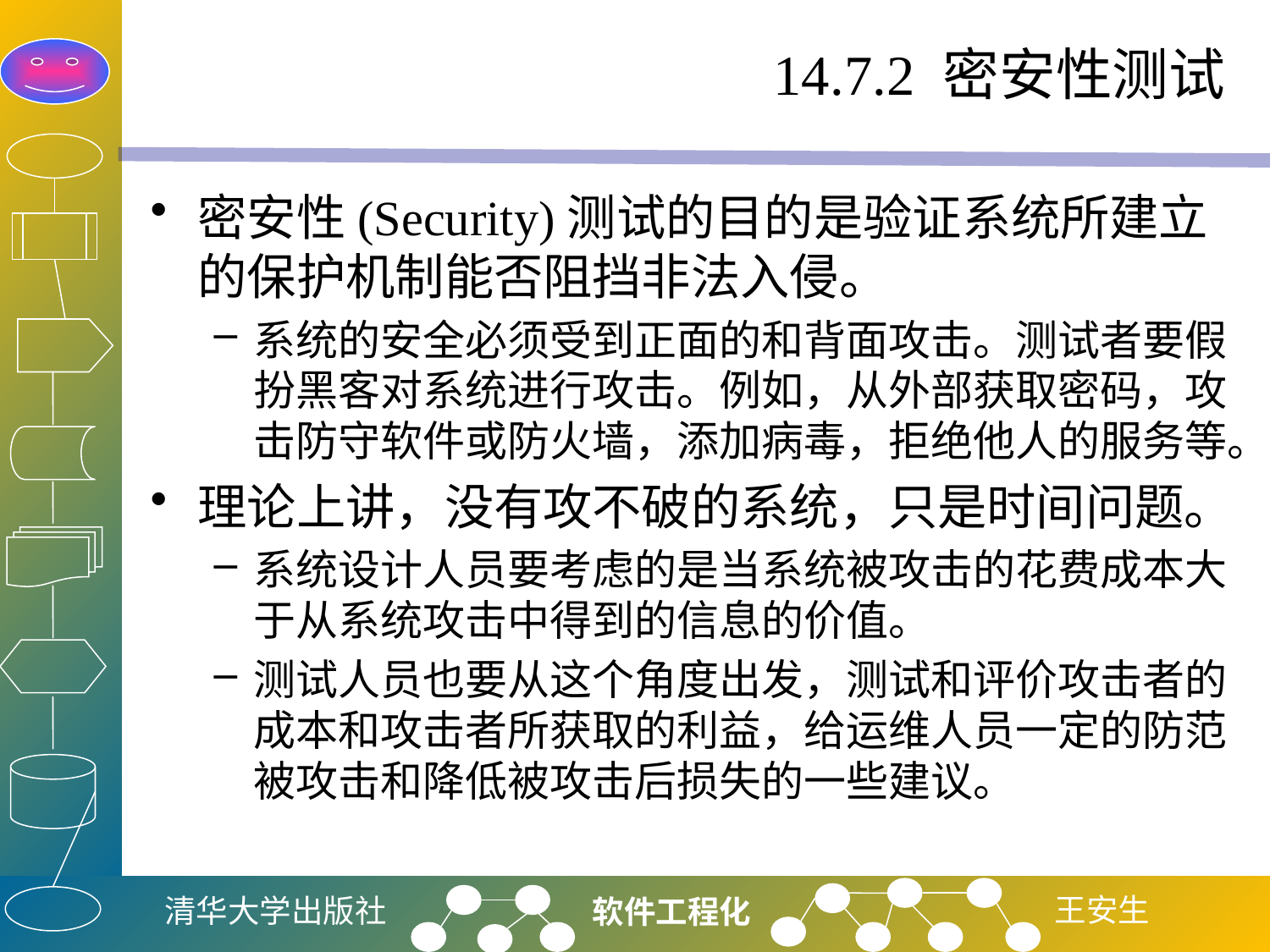

# 14.7.2 密安性测试
密安性(Security)测试的目的是验证系统所建立的保护机制能否阻挡非法入侵。
系统的安全必须受到正面的和背面攻击。测试者要假扮黑客对系统进行攻击。例如，从外部获取密码，攻击防守软件或防火墙，添加病毒，拒绝他人的服务等。
理论上讲，没有攻不破的系统，只是时间问题。
系统设计人员要考虑的是当系统被攻击的花费成本大于从系统攻击中得到的信息的价值。
测试人员也要从这个角度出发，测试和评价攻击者的成本和攻击者所获取的利益，给运维人员一定的防范被攻击和降低被攻击后损失的一些建议。